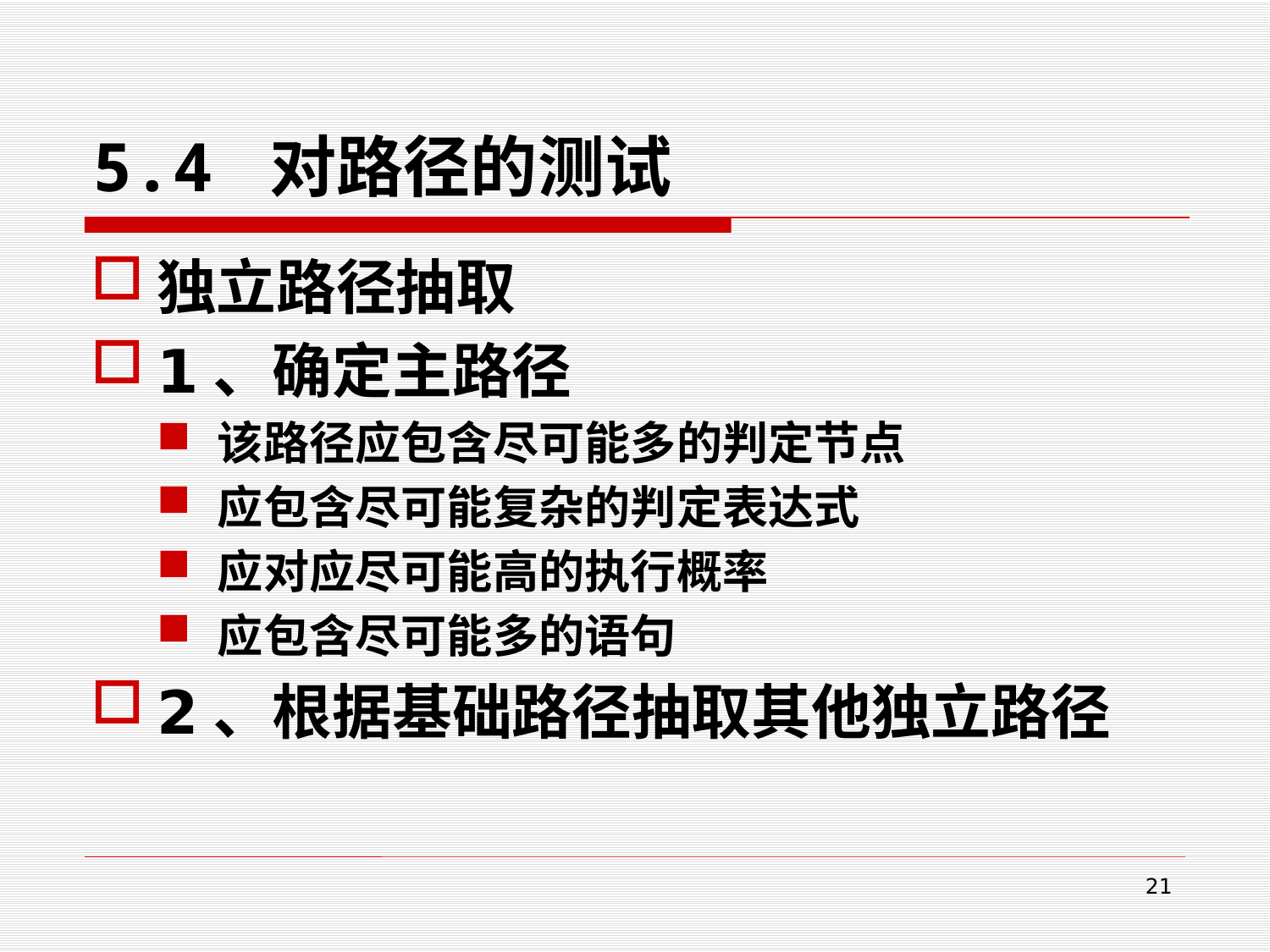

# 5.4 对路径的测试
独立路径抽取
1、确定主路径
该路径应包含尽可能多的判定节点
应包含尽可能复杂的判定表达式
应对应尽可能高的执行概率
应包含尽可能多的语句
2、根据基础路径抽取其他独立路径
21